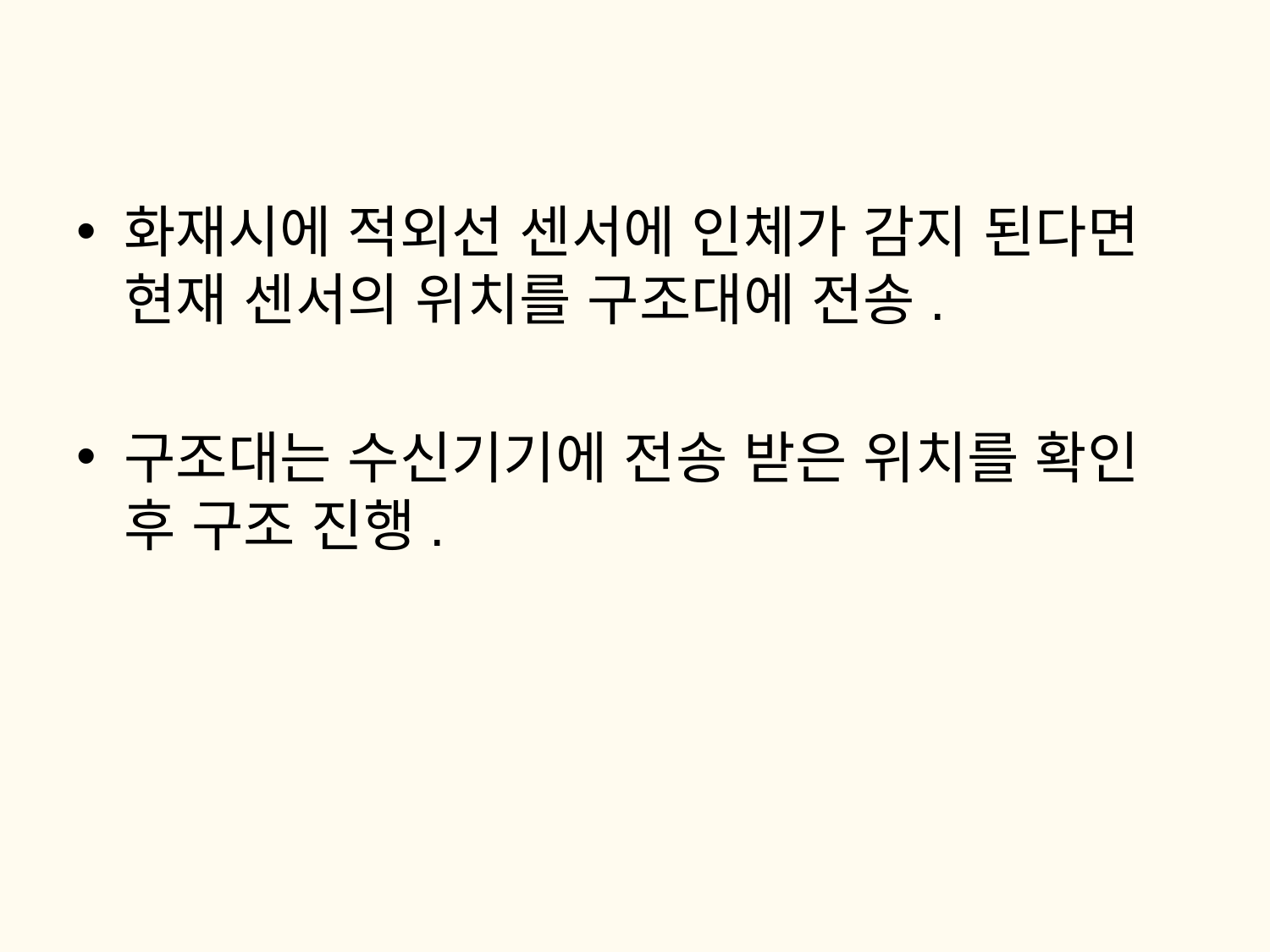

화재시에 적외선 센서에 인체가 감지 된다면 현재 센서의 위치를 구조대에 전송.

구조대는 수신기기에 전송 받은 위치를 확인 후 구조 진행.